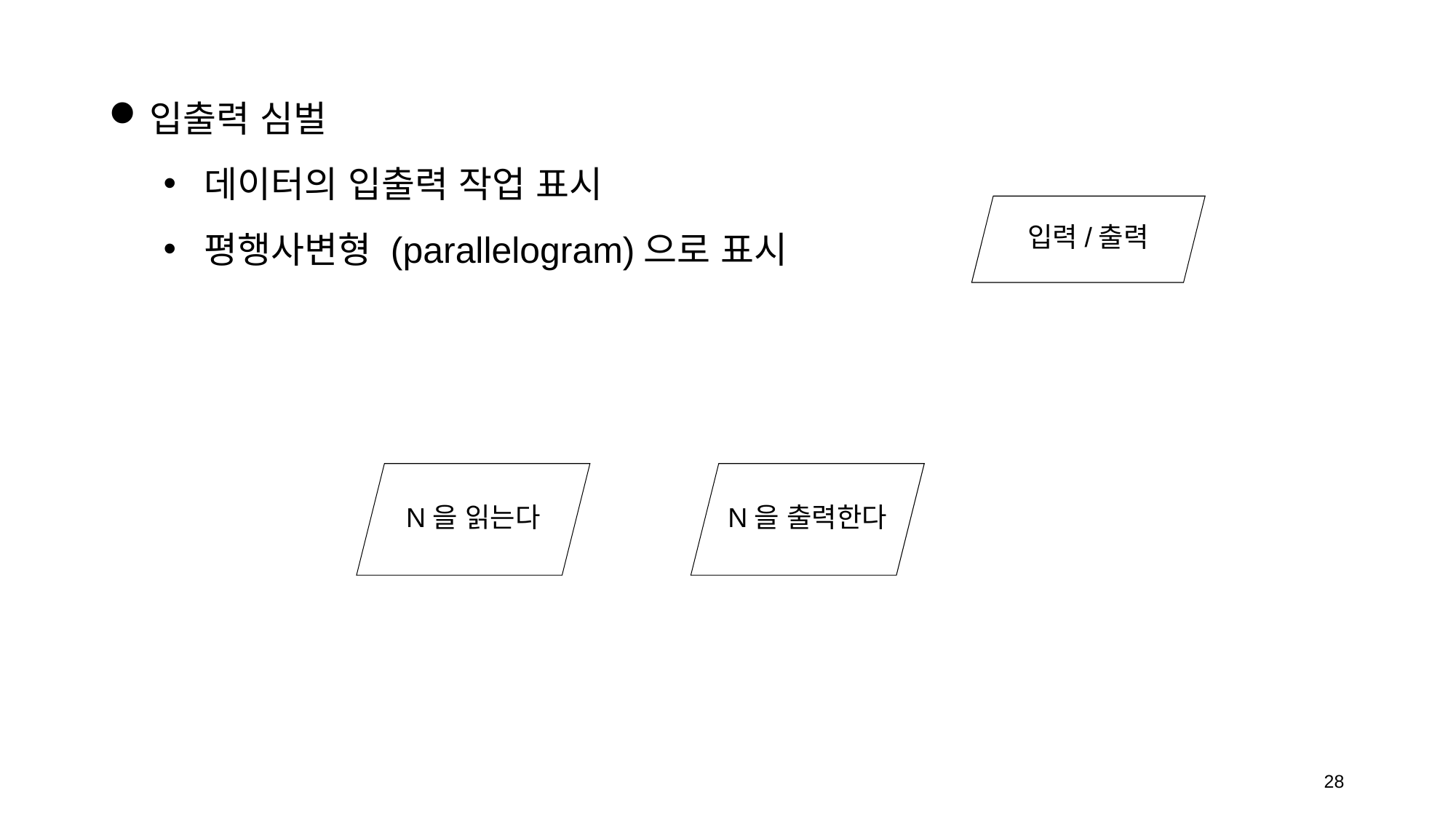

입출력 심벌
데이터의 입출력 작업 표시
평행사변형 (parallelogram)으로 표시
입력/출력
N을 읽는다
N을 출력한다
28